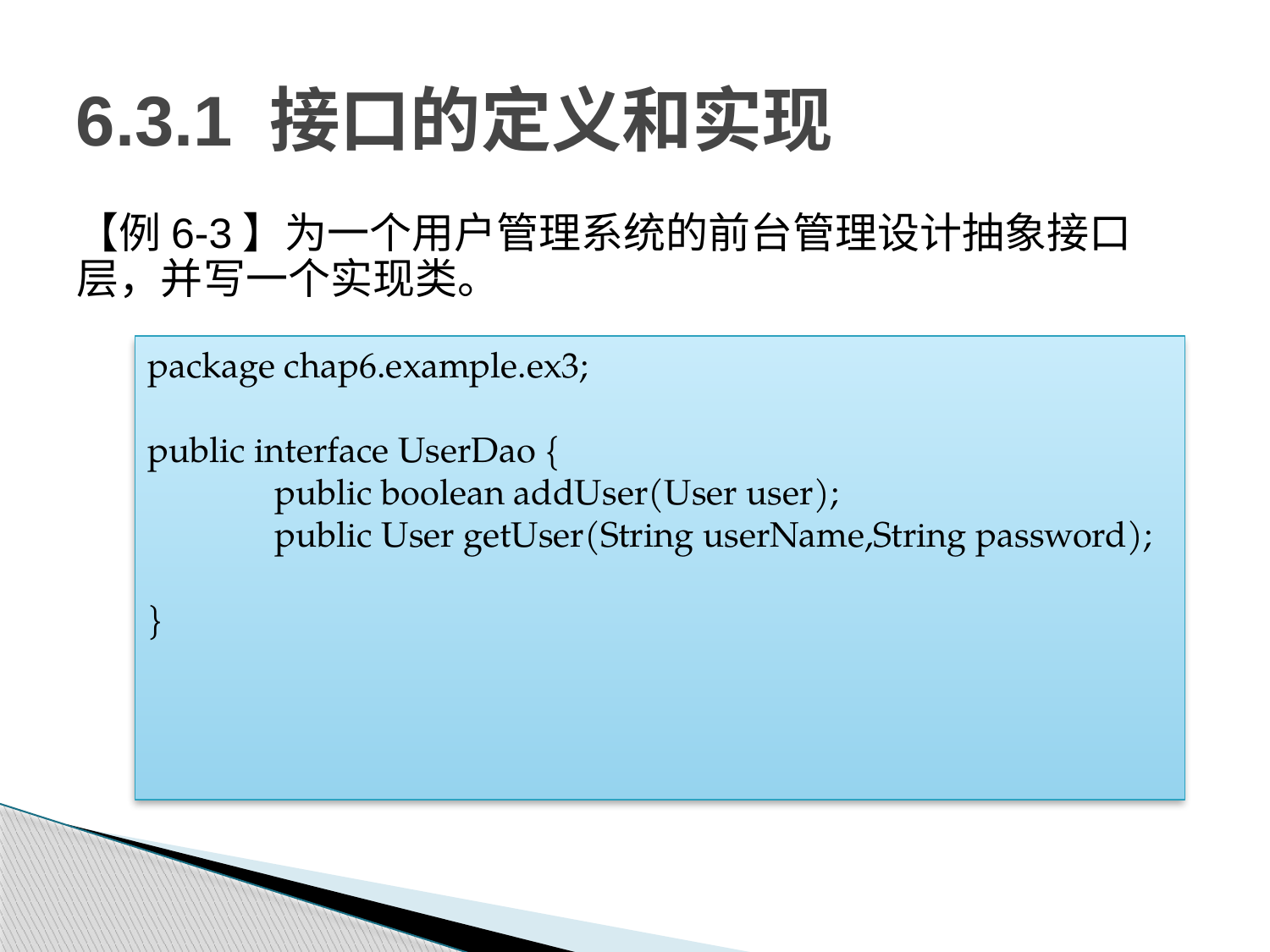

# 6.3.1 接口的定义和实现
【例6-3】为一个用户管理系统的前台管理设计抽象接口层，并写一个实现类。

package chap6.example.ex3;

public interface UserDao {
	public boolean addUser(User user);
	public User getUser(String userName,String password);

}